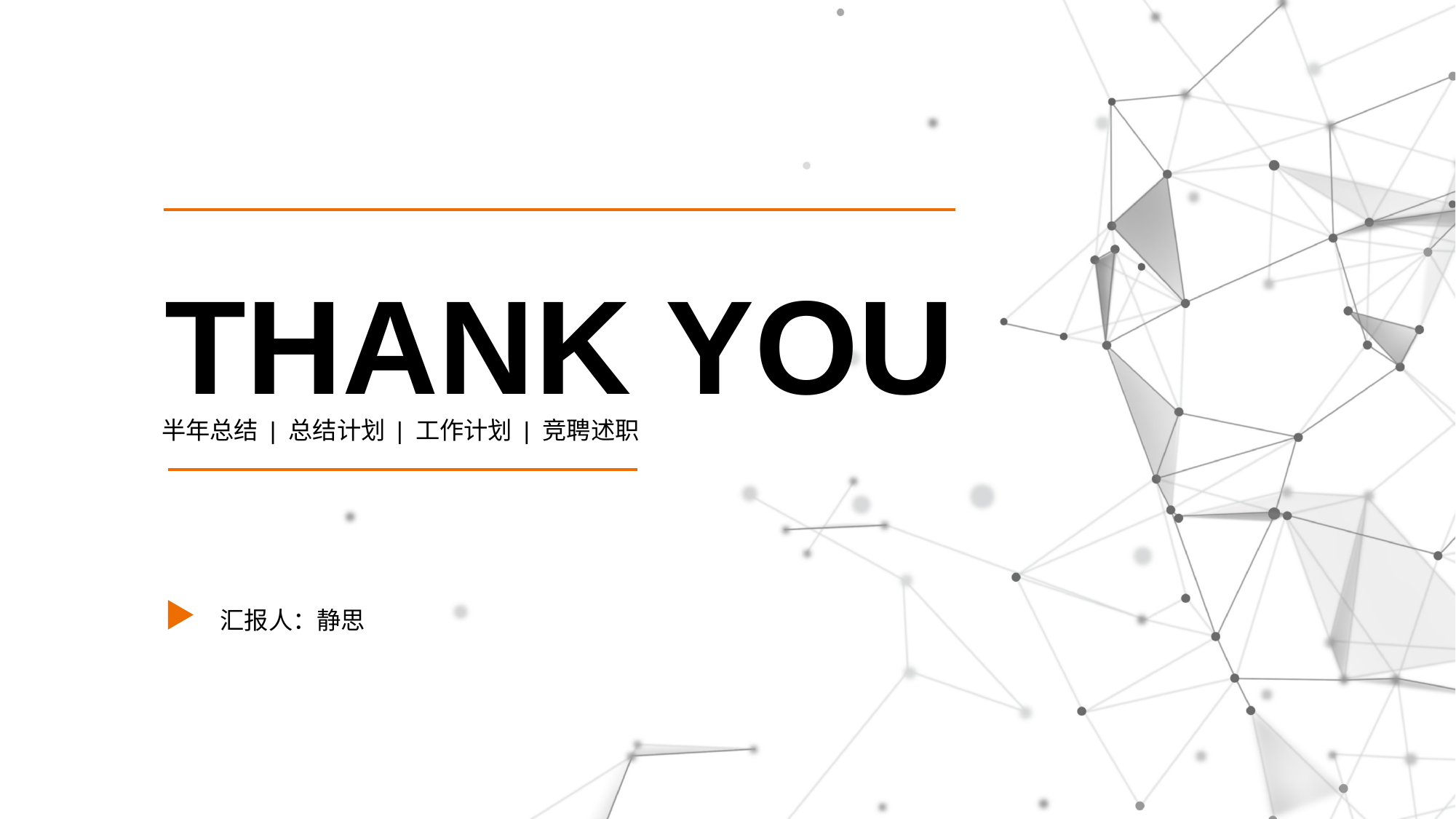

THANK YOU
半年总结 | 总结计划 | 工作计划 | 竞聘述职
汇报人：静思